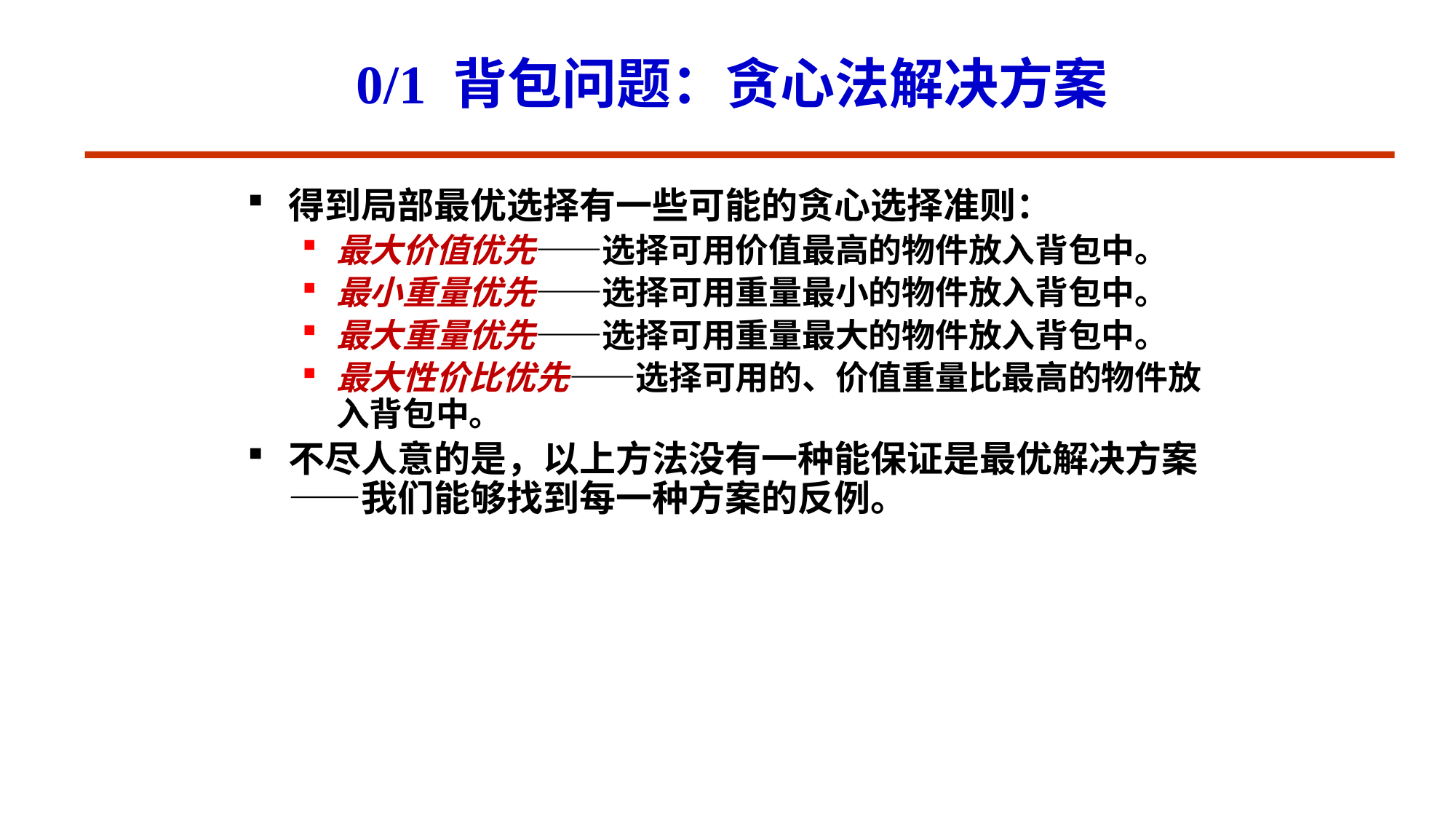

# 0/1 背包问题：贪心法解决方案
得到局部最优选择有一些可能的贪心选择准则：
最大价值优先——选择可用价值最高的物件放入背包中。
最小重量优先——选择可用重量最小的物件放入背包中。
最大重量优先——选择可用重量最大的物件放入背包中。
最大性价比优先——选择可用的、价值重量比最高的物件放入背包中。
不尽人意的是，以上方法没有一种能保证是最优解决方案——我们能够找到每一种方案的反例。